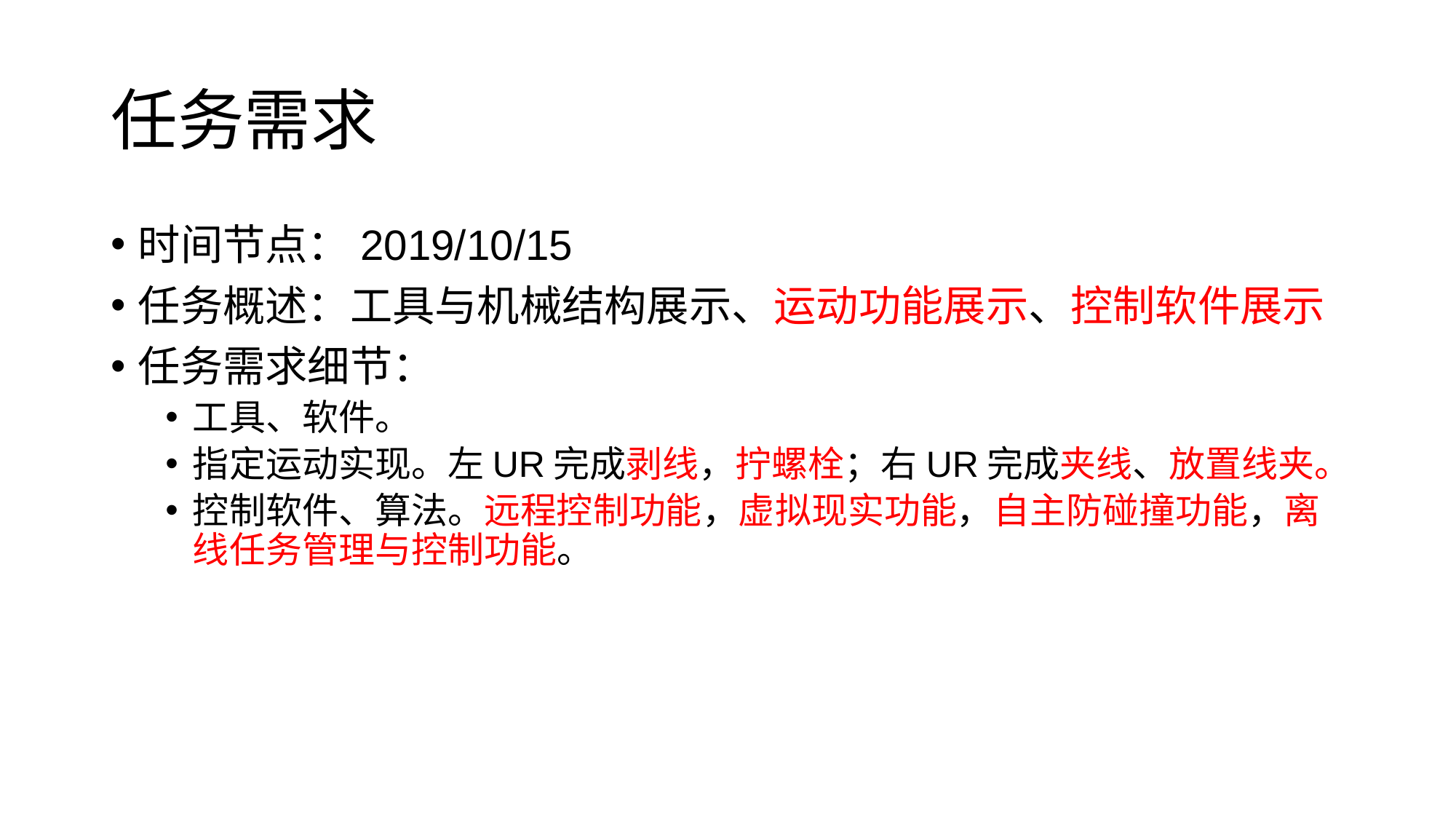

# 任务需求
时间节点：2019/10/15
任务概述：工具与机械结构展示、运动功能展示、控制软件展示
任务需求细节：
工具、软件。
指定运动实现。左UR完成剥线，拧螺栓；右UR完成夹线、放置线夹。
控制软件、算法。远程控制功能，虚拟现实功能，自主防碰撞功能，离线任务管理与控制功能。